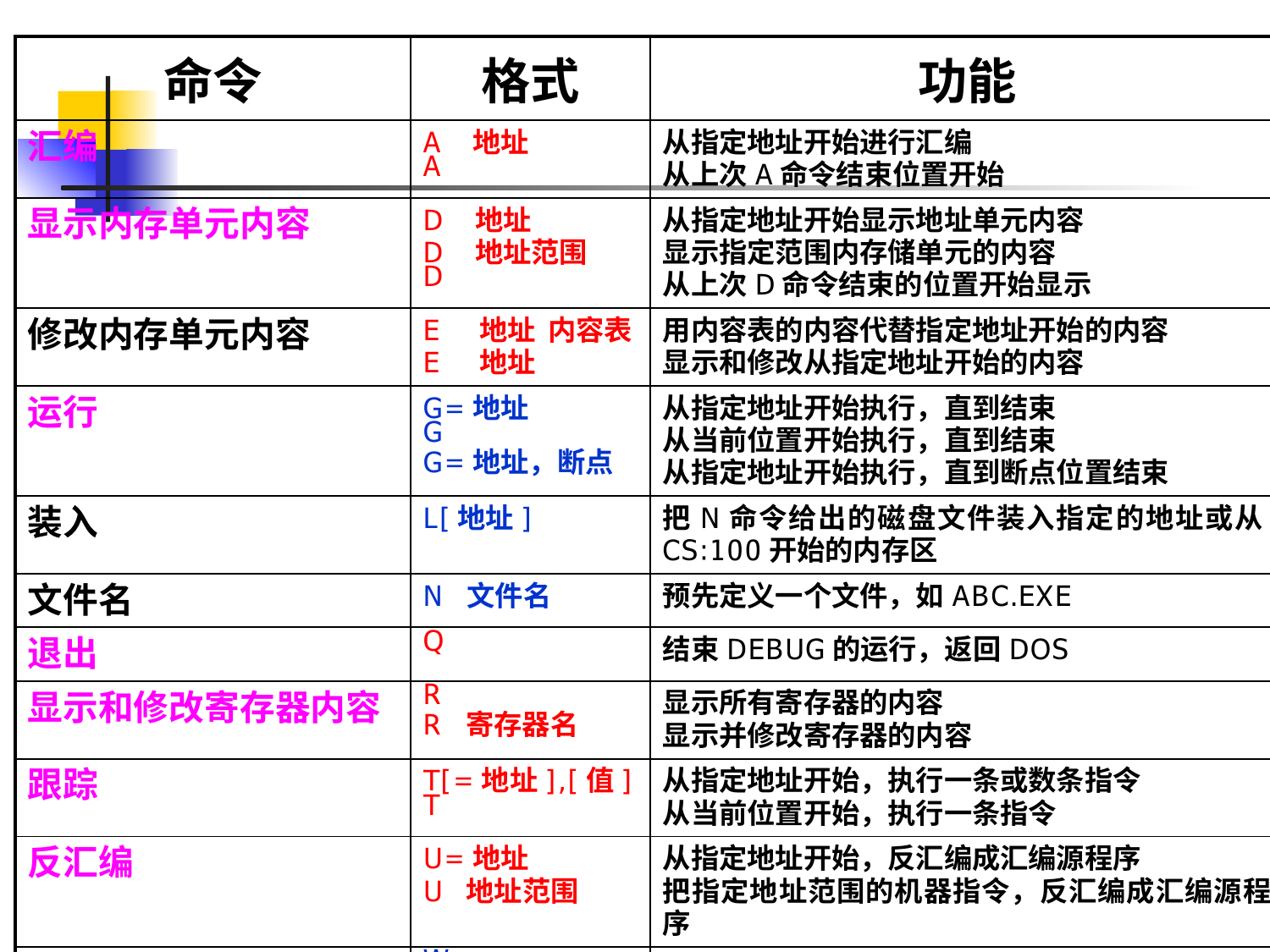

| 命令 | 格式 | 功能 |
| --- | --- | --- |
| 汇编 | A 地址 A | 从指定地址开始进行汇编 从上次A命令结束位置开始 |
| 显示内存单元内容 | D 地址 D 地址范围 D | 从指定地址开始显示地址单元内容 显示指定范围内存储单元的内容 从上次D命令结束的位置开始显示 |
| 修改内存单元内容 | E 地址 内容表 E 地址 | 用内容表的内容代替指定地址开始的内容 显示和修改从指定地址开始的内容 |
| 运行 | G=地址 G G=地址，断点 | 从指定地址开始执行，直到结束 从当前位置开始执行，直到结束 从指定地址开始执行，直到断点位置结束 |
| 装入 | L[地址] | 把N命令给出的磁盘文件装入指定的地址或从CS:100开始的内存区 |
| 文件名 | N 文件名 | 预先定义一个文件，如ABC.EXE |
| 退出 | Q | 结束DEBUG的运行，返回DOS |
| 显示和修改寄存器内容 | R R 寄存器名 | 显示所有寄存器的内容 显示并修改寄存器的内容 |
| 跟踪 | T[=地址],[值] T | 从指定地址开始，执行一条或数条指令 从当前位置开始，执行一条指令 |
| 反汇编 | U=地址 U 地址范围 | 从指定地址开始，反汇编成汇编源程序 把指定地址范围的机器指令，反汇编成汇编源程序 |
| 写盘 | W | 把指定地址或CS:100开始的内存块（块字节长度由BX:CX指定）以N命令给出的文件名写入磁盘 |